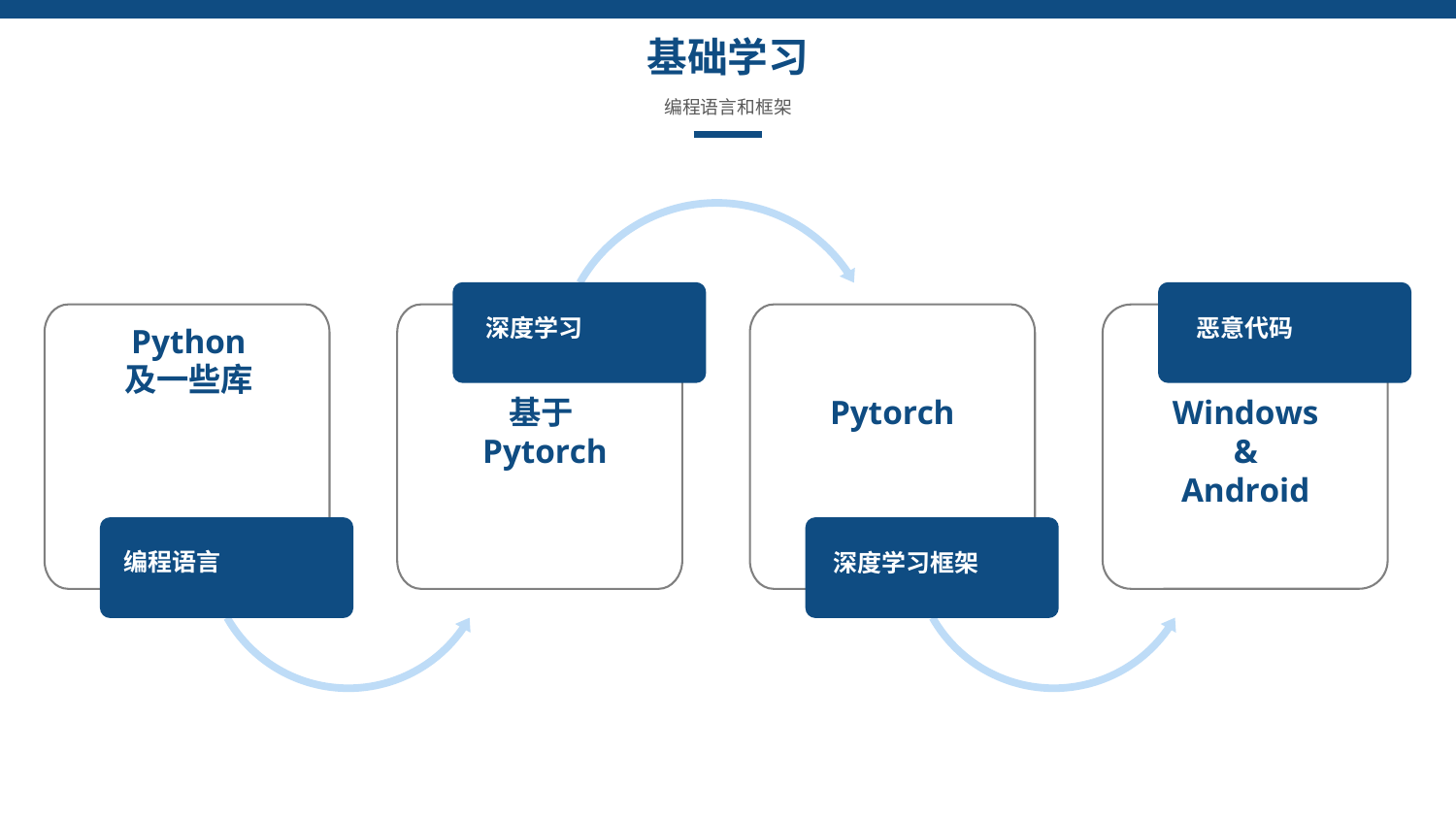

基础学习
编程语言和框架

深度学习
恶意代码
Python
及一些库
基于Pytorch
Windows
&
Android
Pytorch

编程语言
深度学习框架